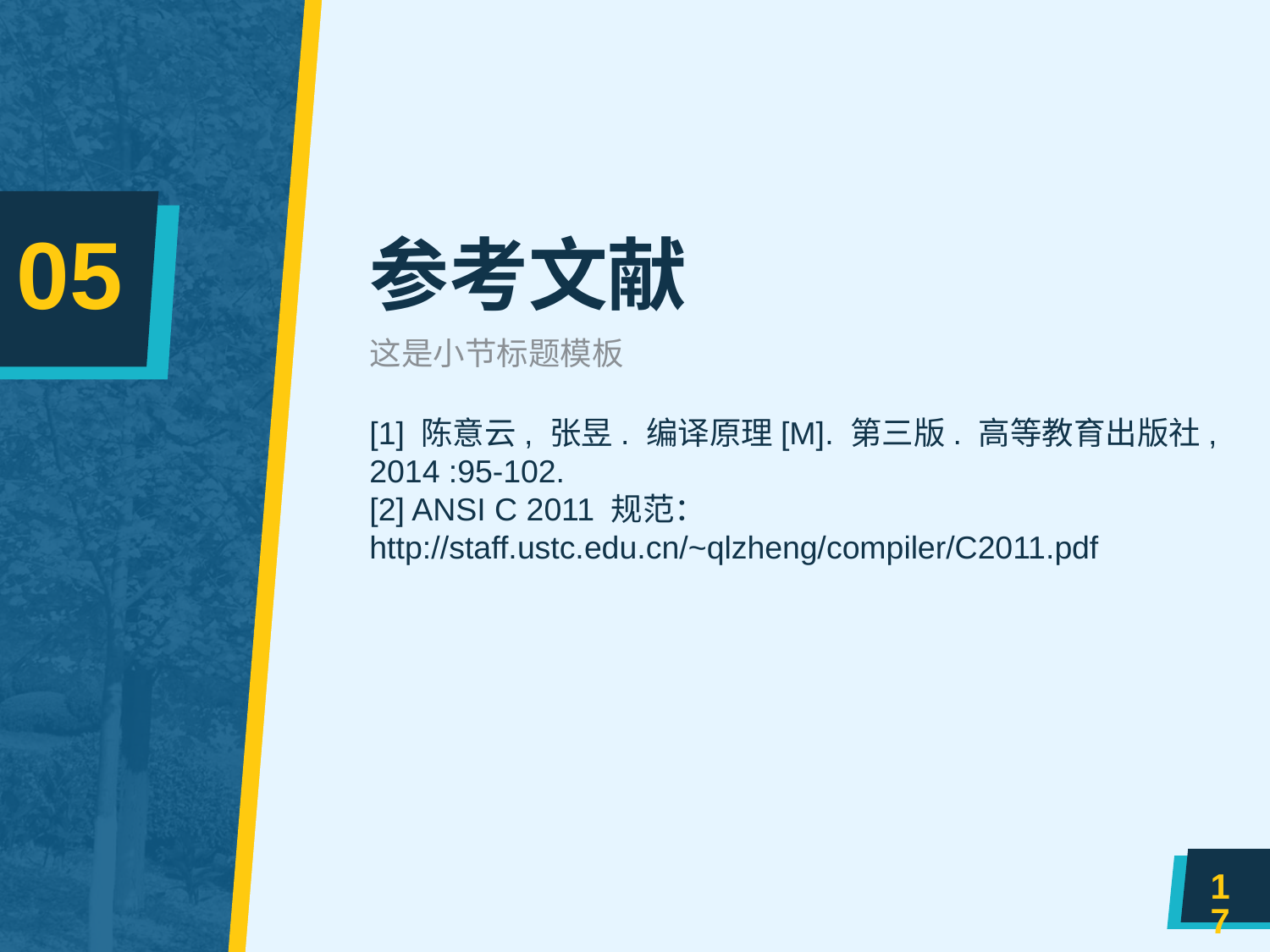

# 参考文献
05
这是小节标题模板
[1] 陈意云, 张昱. 编译原理[M]. 第三版. 高等教育出版社, 2014 :95-102.
[2] ANSI C 2011 规范：
http://staff.ustc.edu.cn/~qlzheng/compiler/C2011.pdf

17